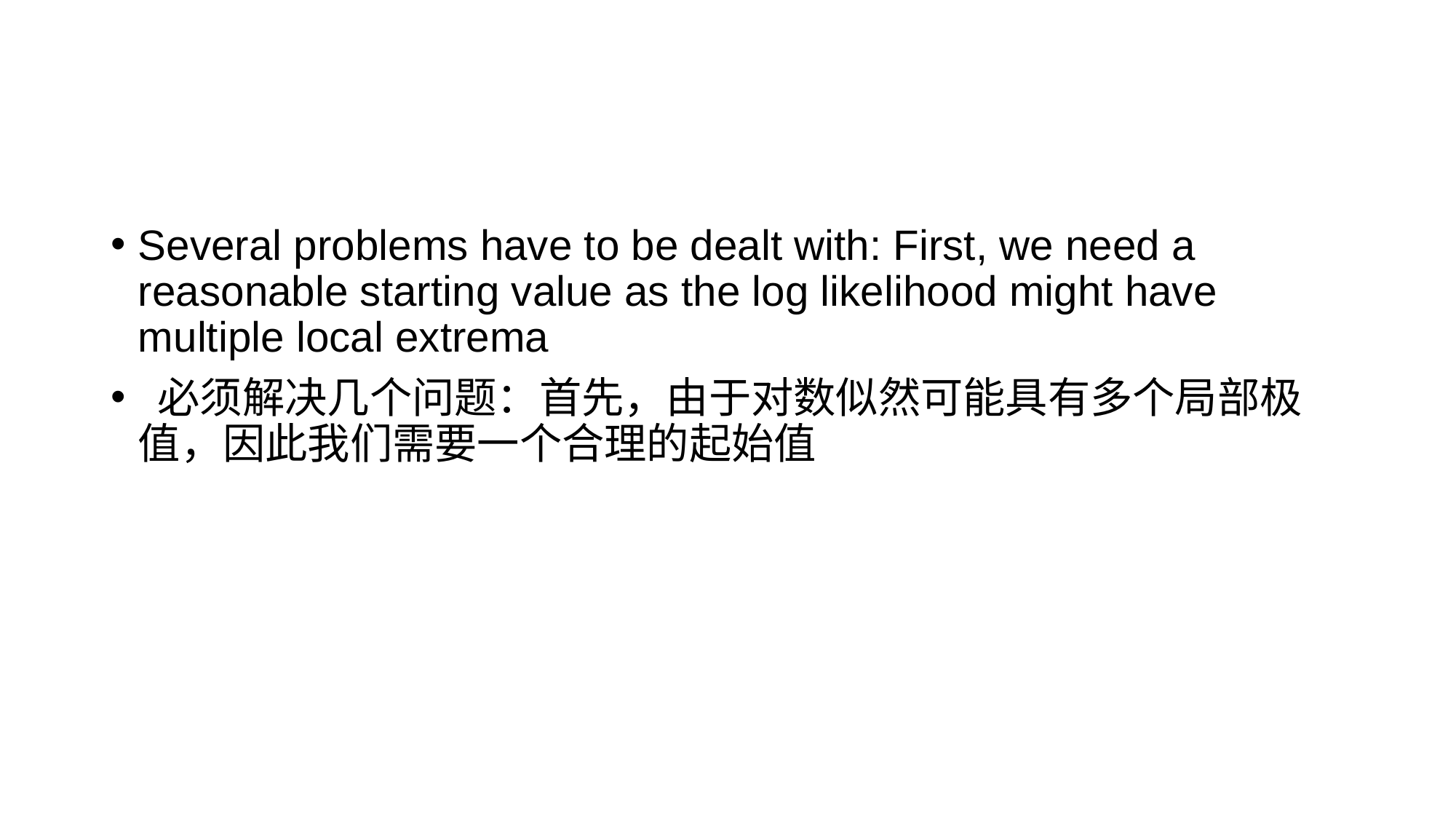

#
Several problems have to be dealt with: First, we need a reasonable starting value as the log likelihood might have multiple local extrema
 必须解决几个问题：首先，由于对数似然可能具有多个局部极值，因此我们需要一个合理的起始值